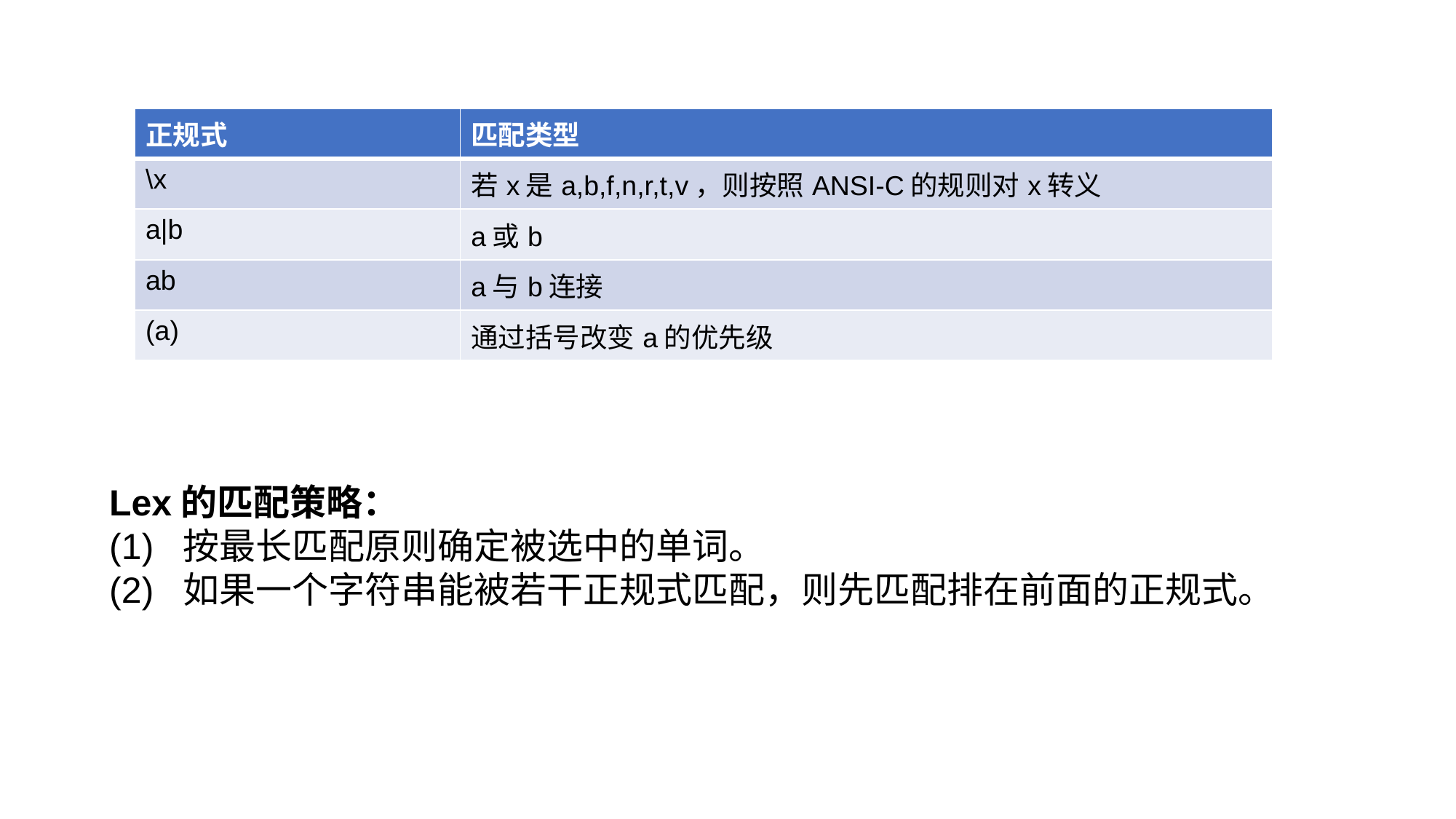

| 正规式 | 匹配类型 |
| --- | --- |
| \x | 若x是a,b,f,n,r,t,v，则按照ANSI-C的规则对x转义 |
| a|b | a或b |
| ab | a与b连接 |
| (a) | 通过括号改变a的优先级 |
Lex的匹配策略：
(1)  按最长匹配原则确定被选中的单词。
(2)  如果一个字符串能被若干正规式匹配，则先匹配排在前面的正规式。